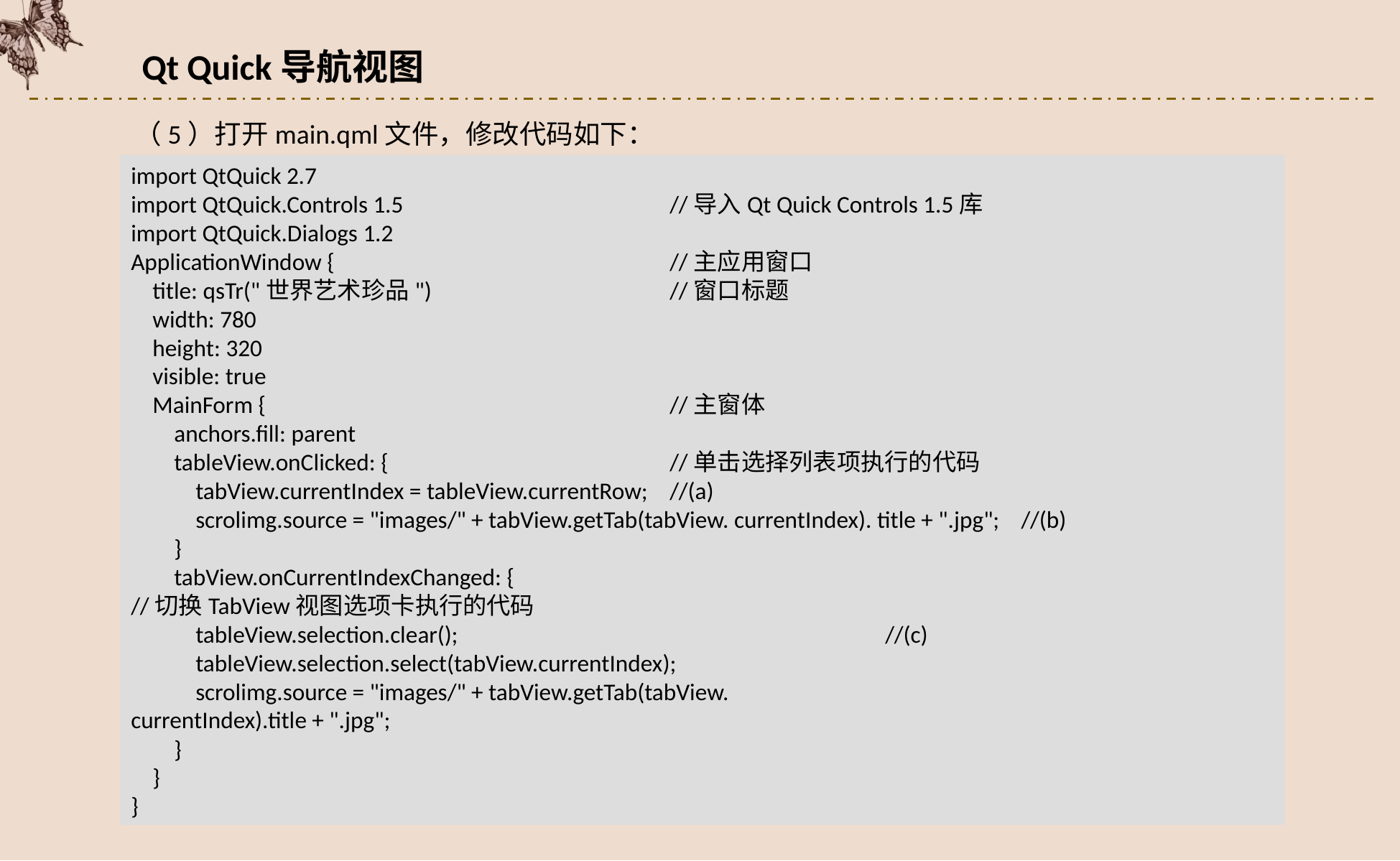

Qt Quick导航视图
（5）打开main.qml文件，修改代码如下：
import QtQuick 2.7
import QtQuick.Controls 1.5			//导入Qt Quick Controls 1.5库
import QtQuick.Dialogs 1.2
ApplicationWindow {				//主应用窗口
    title: qsTr("世界艺术珍品")			//窗口标题
    width: 780
    height: 320
    visible: true
    MainForm {				//主窗体
        anchors.fill: parent
        tableView.onClicked: {		 	//单击选择列表项执行的代码
            tabView.currentIndex = tableView.currentRow;	//(a)
            scrolimg.source = "images/" + tabView.getTab(tabView. currentIndex). title + ".jpg";    //(b)
        }
        tabView.onCurrentIndexChanged: {
//切换TabView视图选项卡执行的代码
            tableView.selection.clear();				//(c)
            tableView.selection.select(tabView.currentIndex);
            scrolimg.source = "images/" + tabView.getTab(tabView.
currentIndex).title + ".jpg";
        }
    }
}